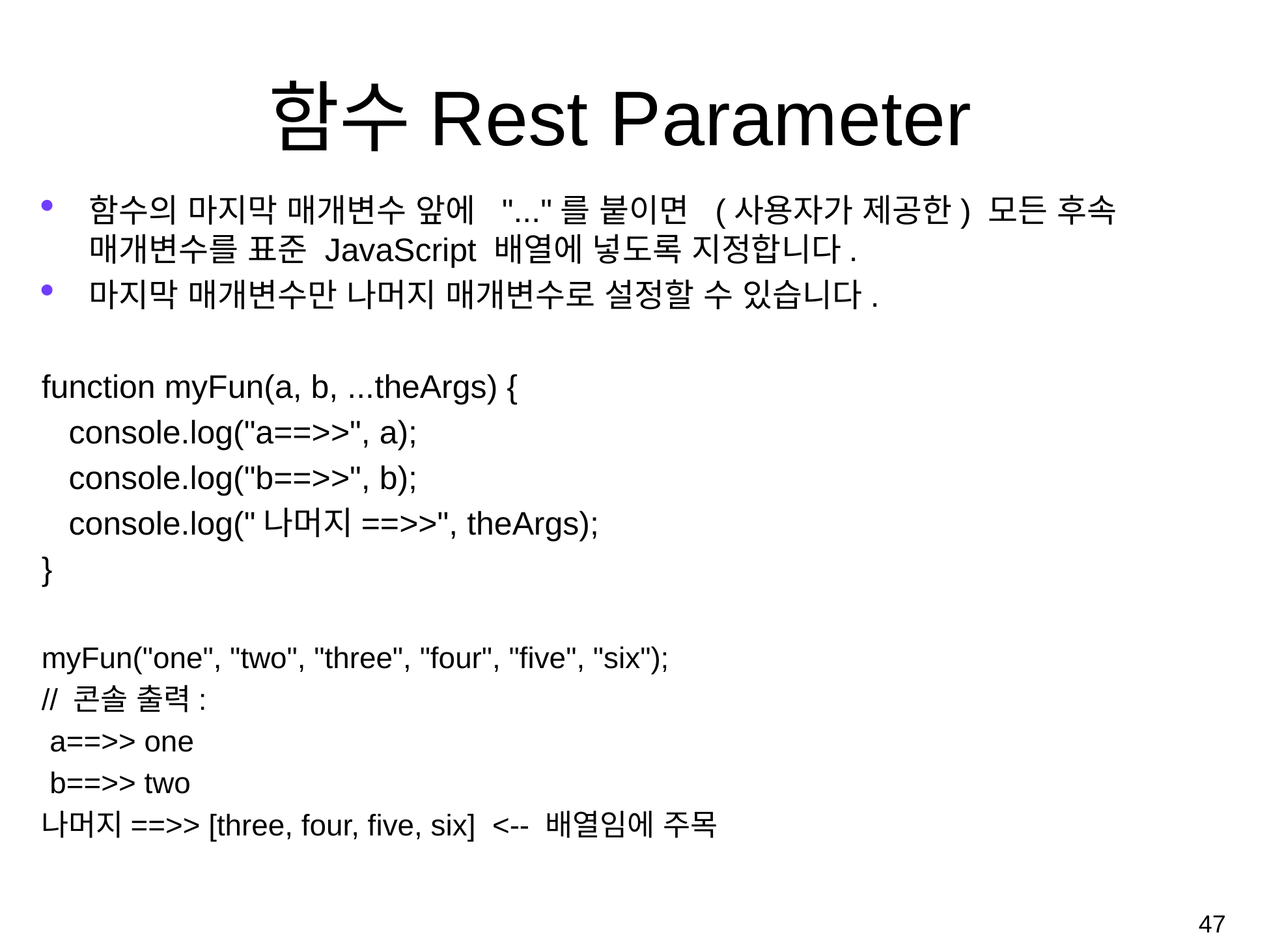

# 함수Rest Parameter
함수의 마지막 매개변수 앞에  "..."를 붙이면  (사용자가 제공한) 모든 후속 매개변수를 표준 JavaScript 배열에 넣도록 지정합니다.
마지막 매개변수만 나머지 매개변수로 설정할 수 있습니다.

function myFun(a, b, ...theArgs) {
   console.log("a==>>", a);
   console.log("b==>>", b);
   console.log("나머지==>>", theArgs);
}

myFun("one", "two", "three", "four", "five", "six");
// 콘솔 출력:
 a==>> one
 b==>> two
나머지==>> [three, four, five, six]  <-- 배열임에 주목

47